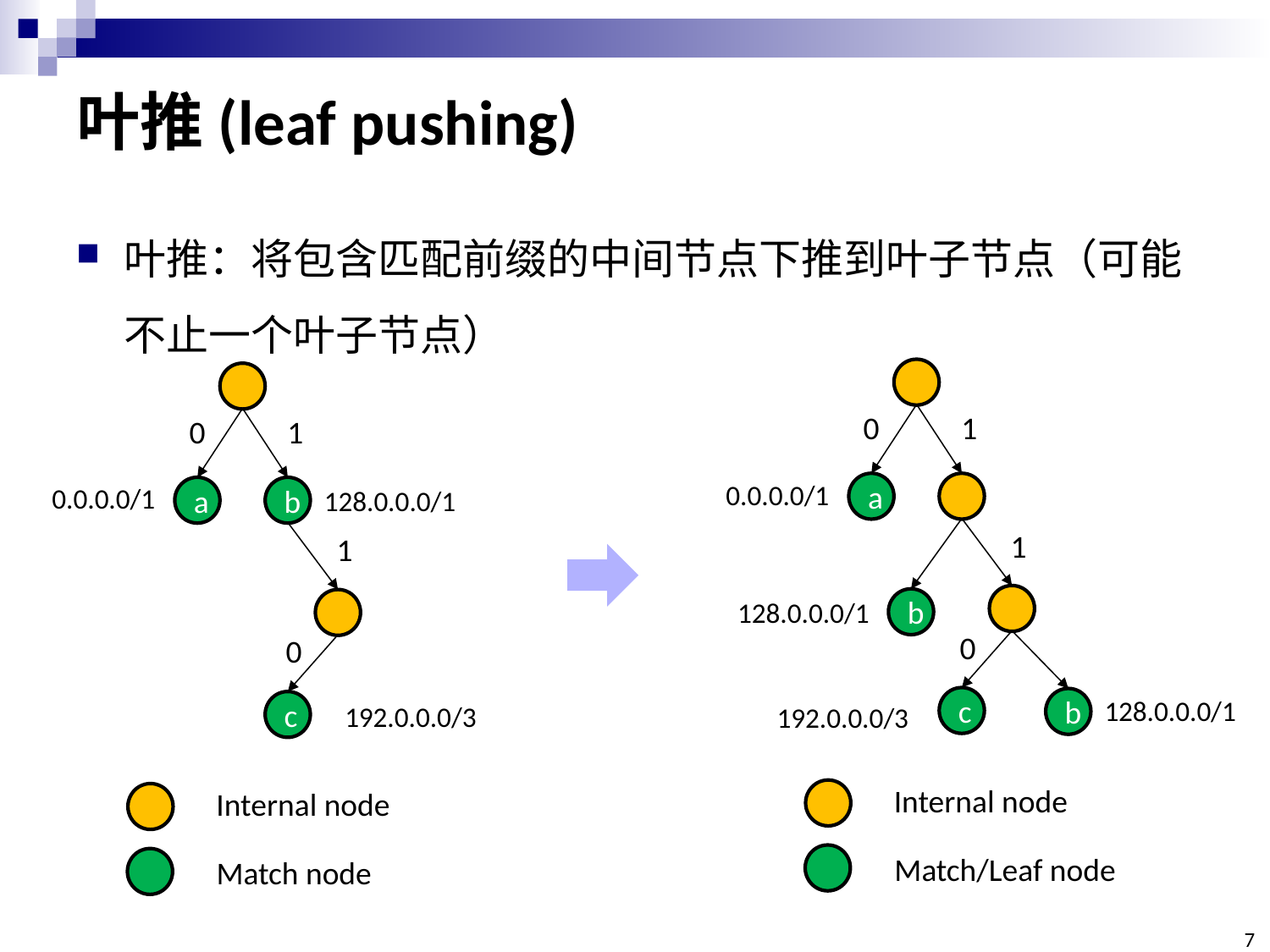

# 叶推(leaf pushing)
叶推：将包含匹配前缀的中间节点下推到叶子节点（可能不止一个叶子节点）

0
1
0.0.0.0/1

a
1

b
128.0.0.0/1
0
128.0.0.0/1
c
b
192.0.0.0/3
Internal node

Match/Leaf node

0
1
0.0.0.0/1
b
128.0.0.0/1
a
1

0
c
192.0.0.0/3
Internal node

Match node

7